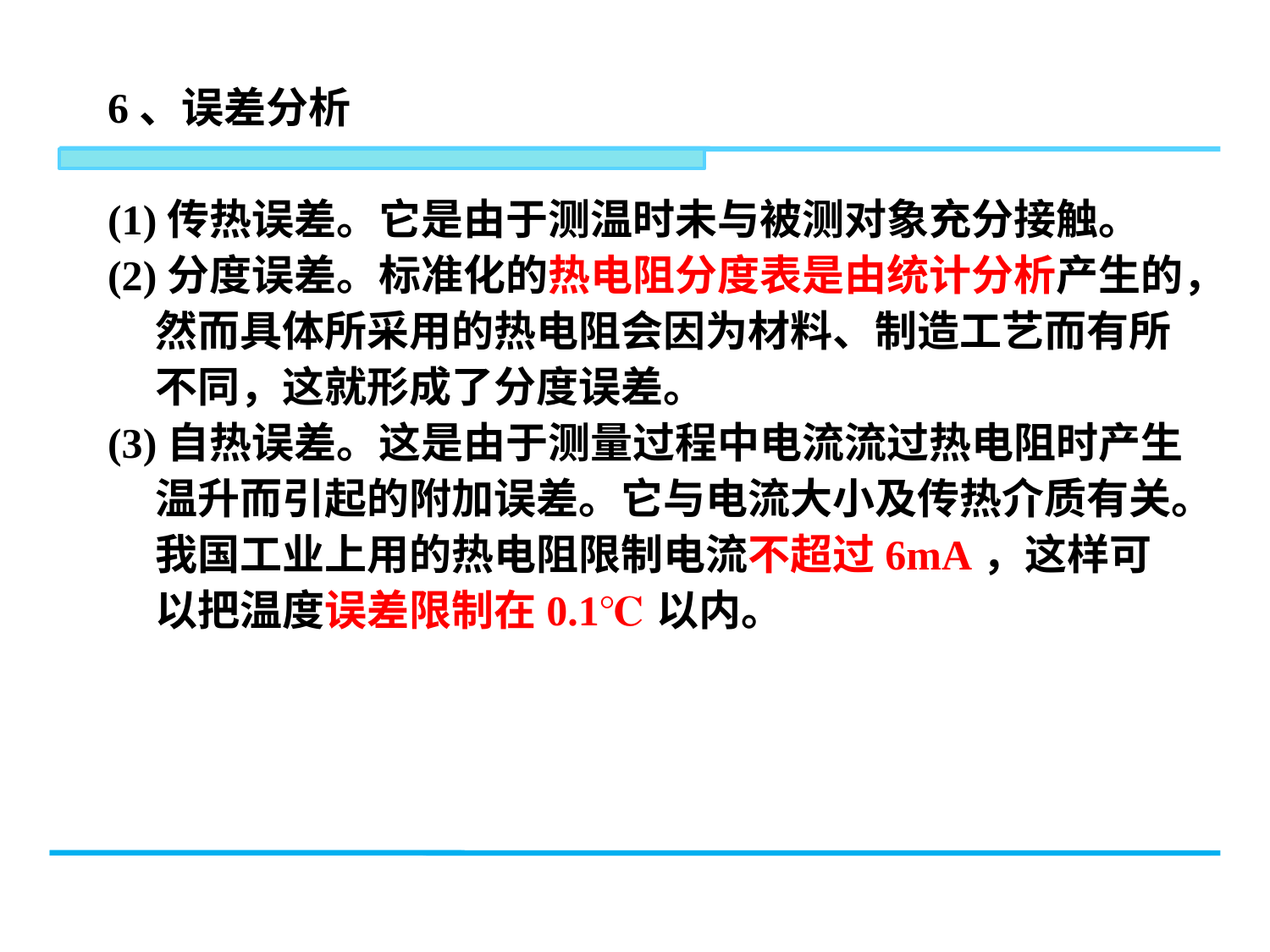

6、误差分析

(1)传热误差。它是由于测温时未与被测对象充分接触。
(2)分度误差。标准化的热电阻分度表是由统计分析产生的，然而具体所采用的热电阻会因为材料、制造工艺而有所不同，这就形成了分度误差。
(3)自热误差。这是由于测量过程中电流流过热电阻时产生温升而引起的附加误差。它与电流大小及传热介质有关。我国工业上用的热电阻限制电流不超过6mA，这样可以把温度误差限制在0.1℃以内。